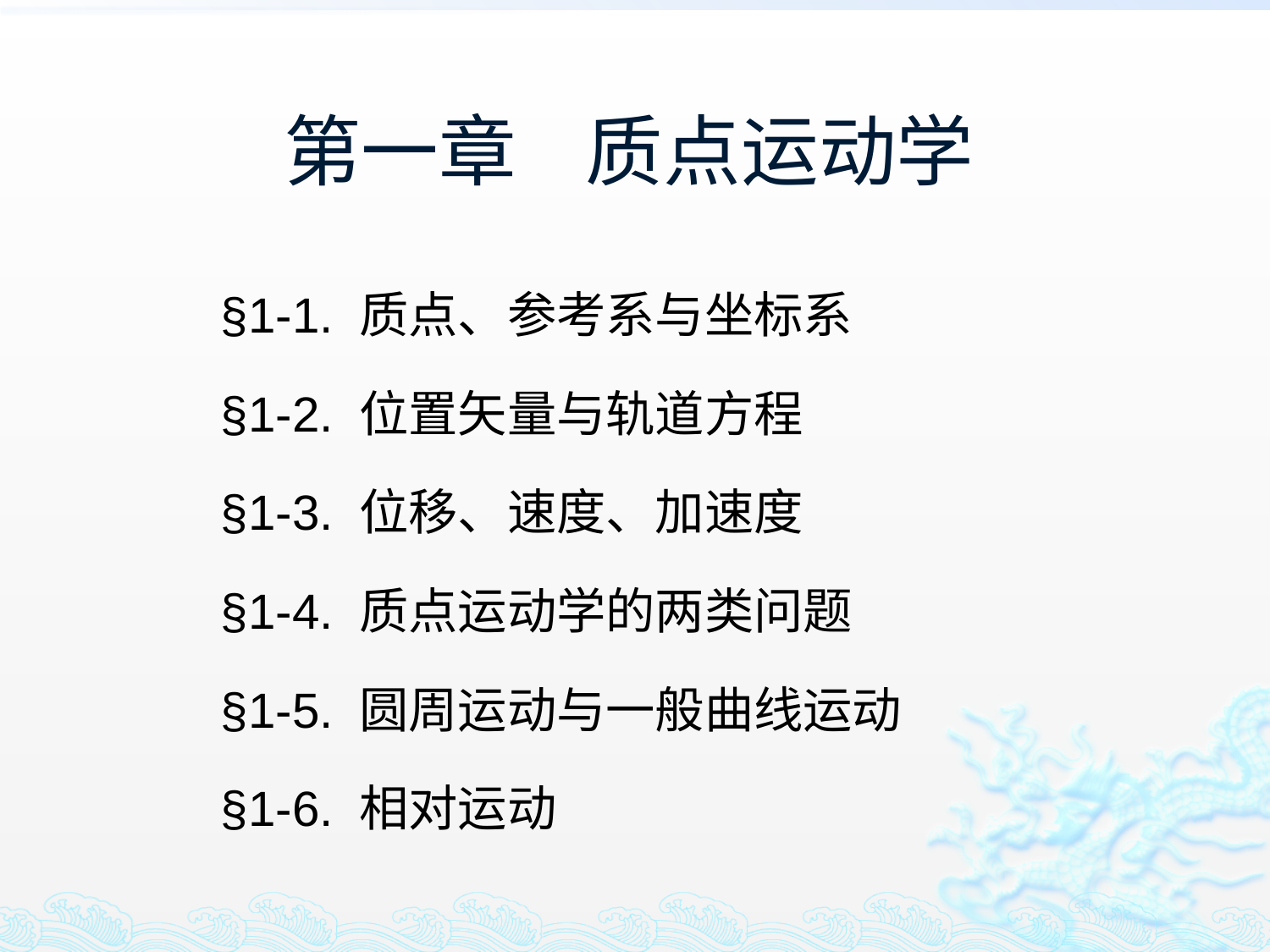

第一章    质点运动学
§1-1. 质点、参考系与坐标系
§1-2. 位置矢量与轨道方程
§1-3. 位移、速度、加速度
§1-4. 质点运动学的两类问题
§1-5. 圆周运动与一般曲线运动
§1-6. 相对运动